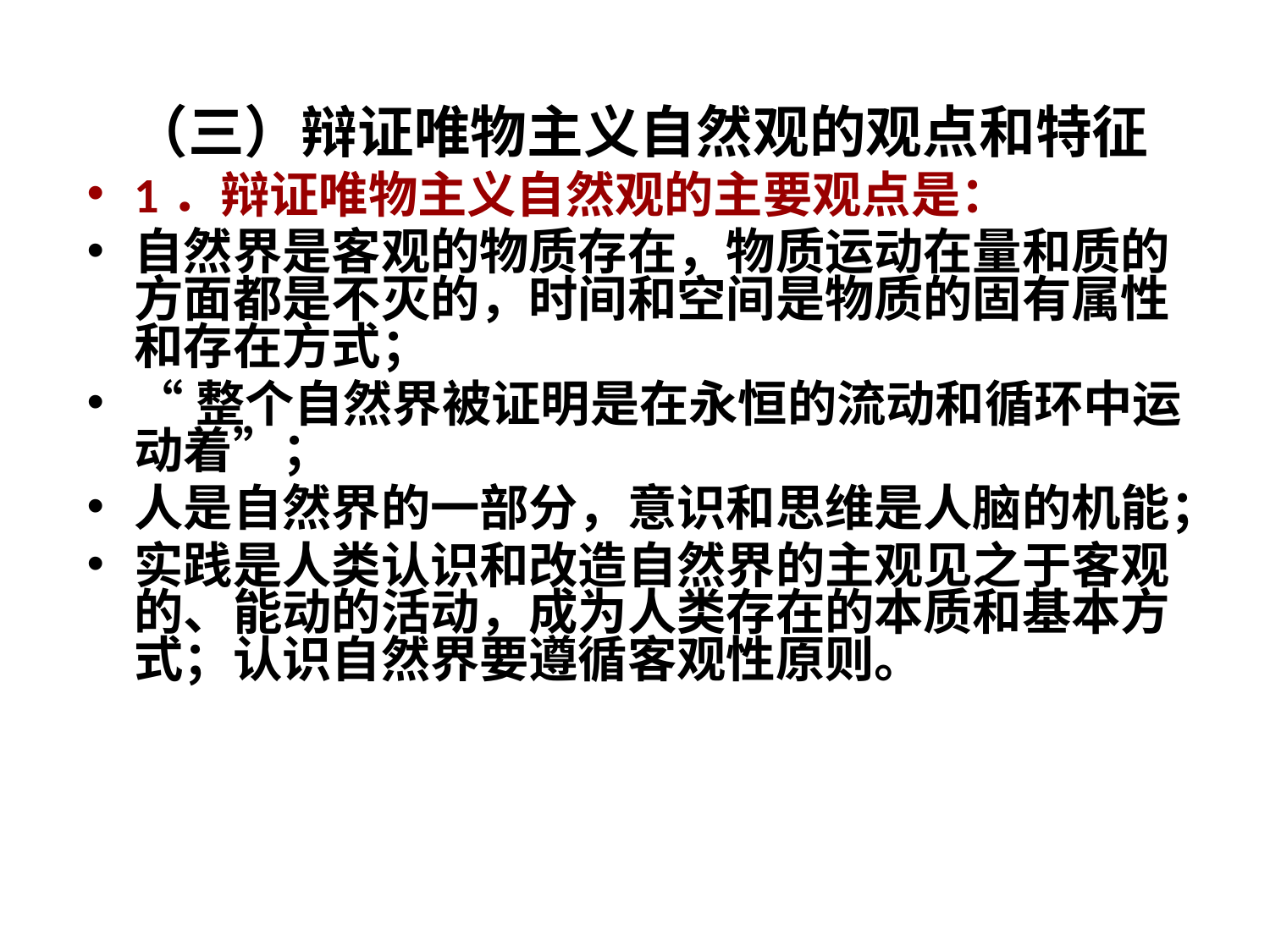

（三）辩证唯物主义自然观的观点和特征
1．辩证唯物主义自然观的主要观点是：
自然界是客观的物质存在，物质运动在量和质的方面都是不灭的，时间和空间是物质的固有属性和存在方式；
“整个自然界被证明是在永恒的流动和循环中运动着”；
人是自然界的一部分，意识和思维是人脑的机能；
实践是人类认识和改造自然界的主观见之于客观的、能动的活动，成为人类存在的本质和基本方式；认识自然界要遵循客观性原则。